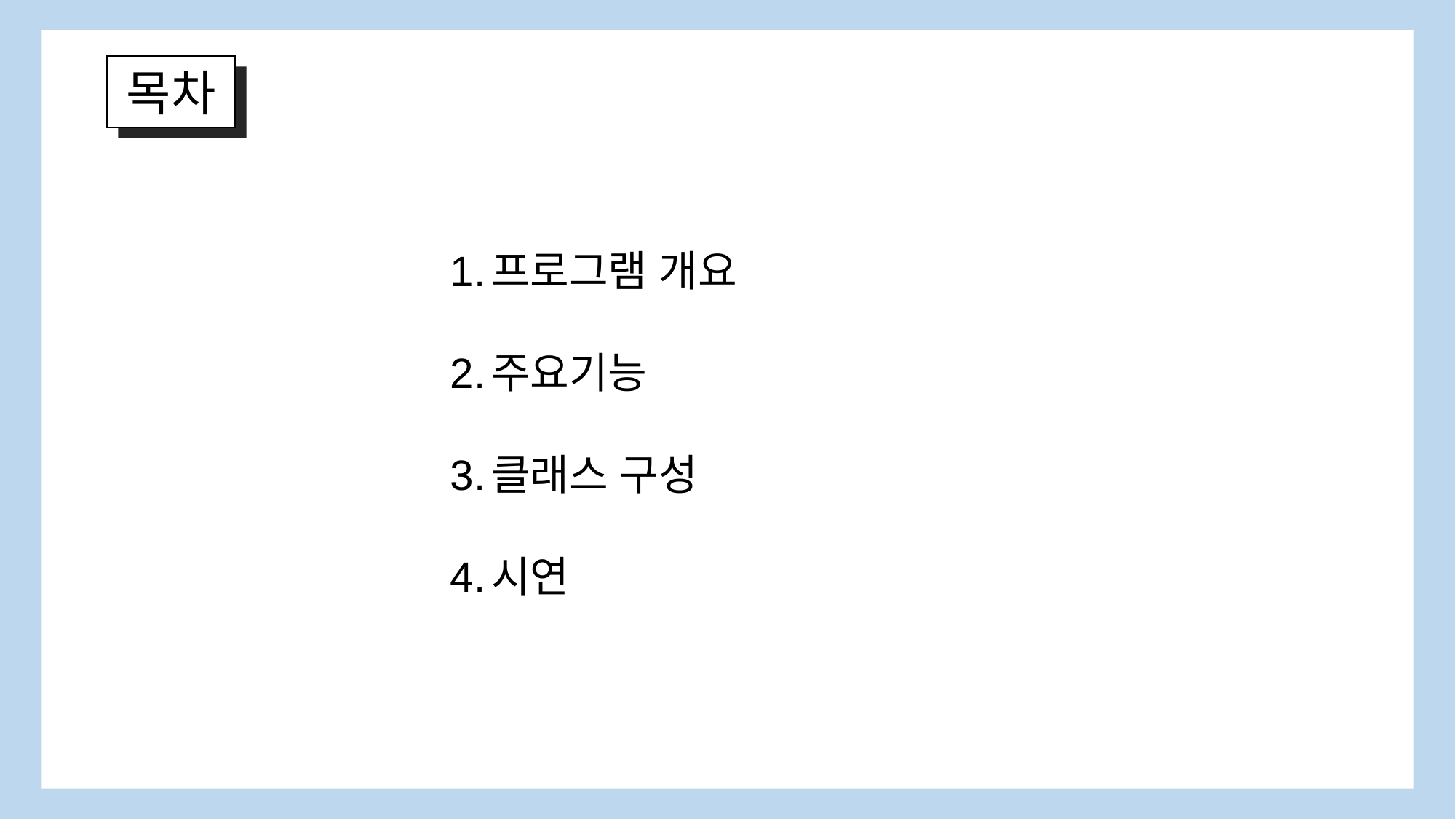

목차

1. 프로그램 개요
프로그램 개요

주요기능

클래스 구성

시연